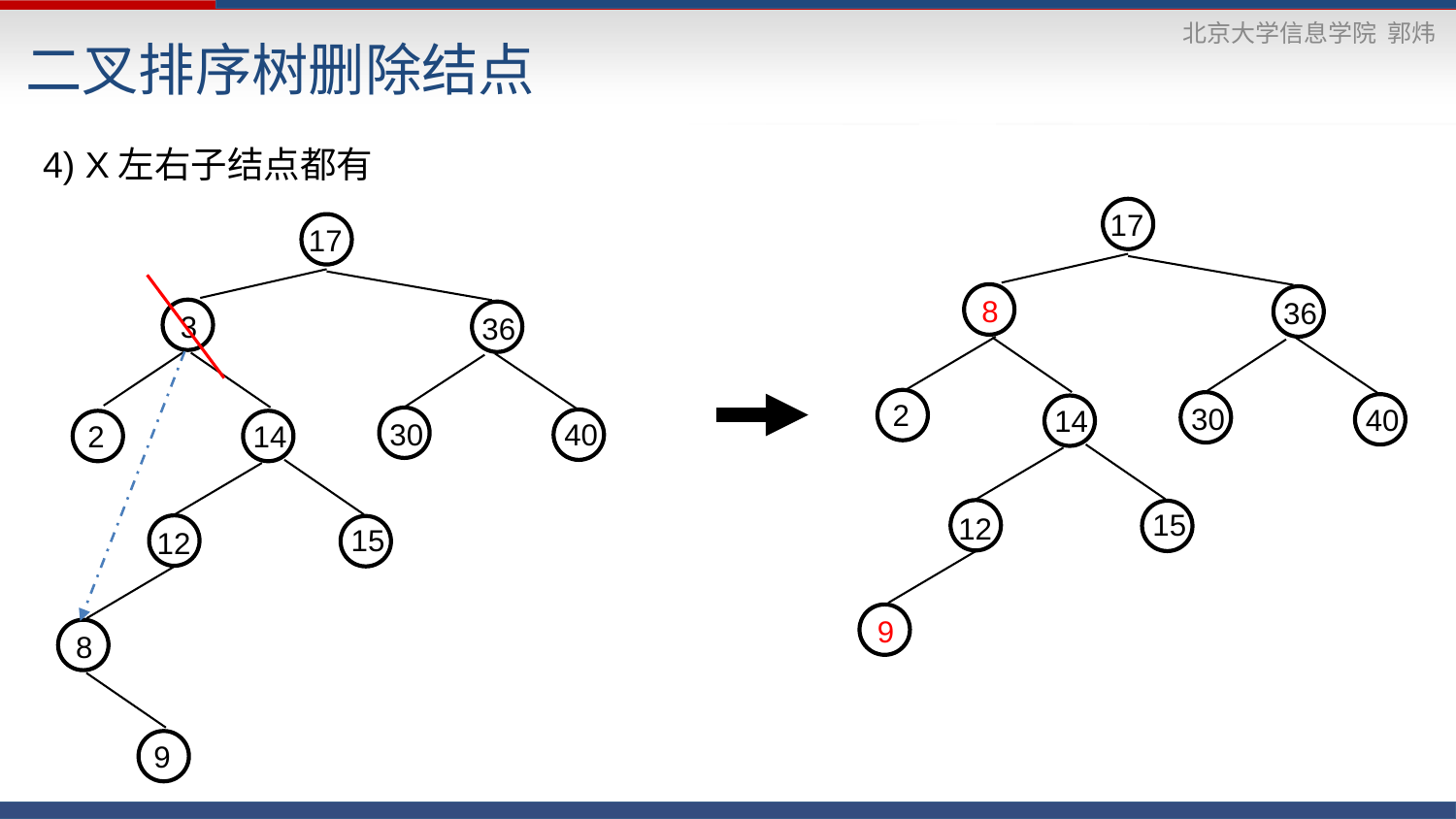

二叉排序树删除结点
4) X左右子结点都有

17

17

 8

 36

 3

 36
 2

 30
 40

 14

 30
 40

 2
 14

 15

12
 15

12

 9

 8
 9

14